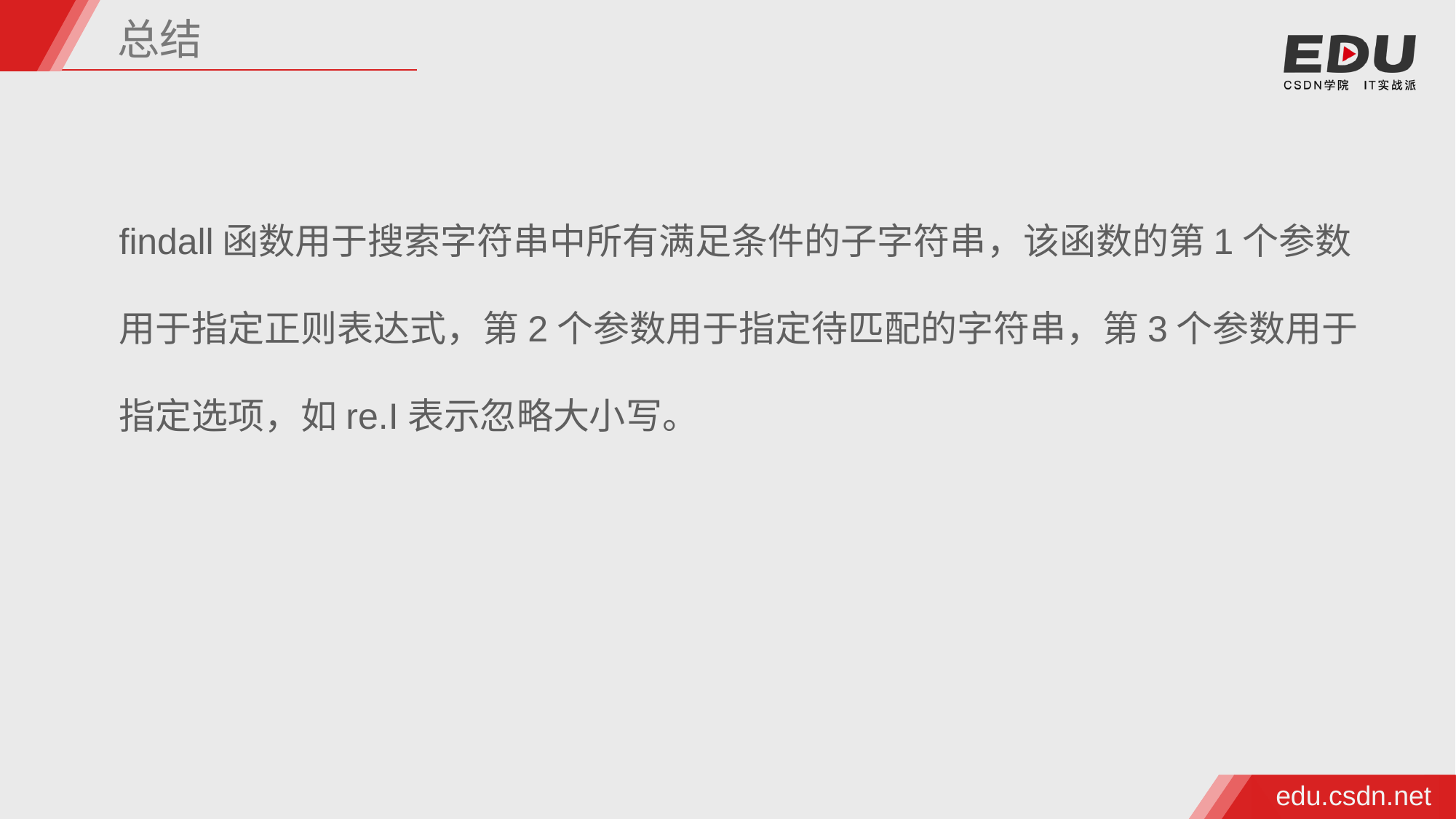

总结
findall函数用于搜索字符串中所有满足条件的子字符串，该函数的第1个参数
用于指定正则表达式，第2个参数用于指定待匹配的字符串，第3个参数用于
指定选项，如re.I表示忽略大小写。
edu.csdn.net